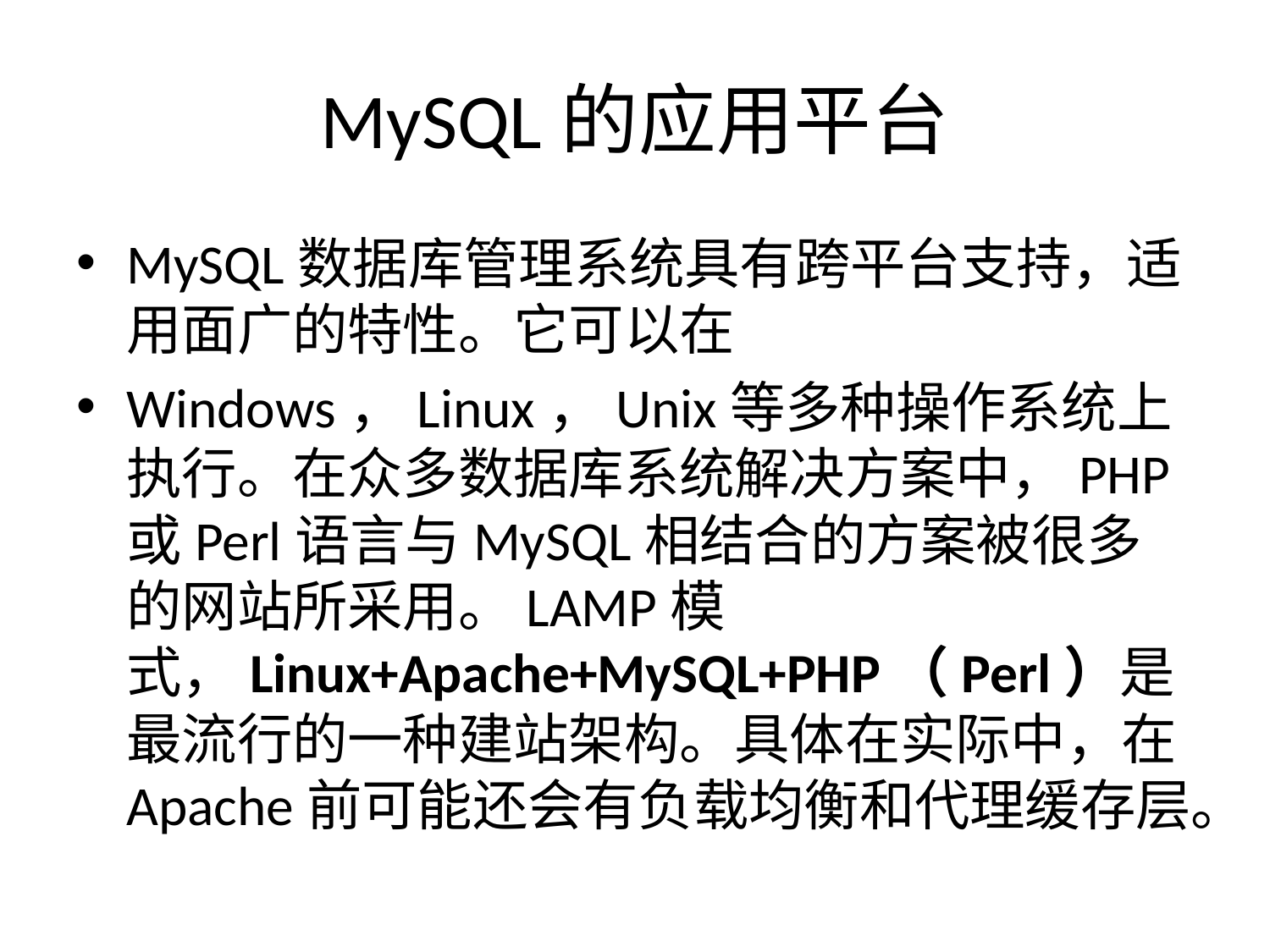

# MySQL的应用平台
MySQL数据库管理系统具有跨平台支持，适用面广的特性。它可以在
Windows，Linux，Unix等多种操作系统上执行。在众多数据库系统解决方案中，PHP或Perl语言与MySQL相结合的方案被很多的网站所采用。LAMP模式，Linux+Apache+MySQL+PHP（Perl）是最流行的一种建站架构。具体在实际中，在Apache前可能还会有负载均衡和代理缓存层。